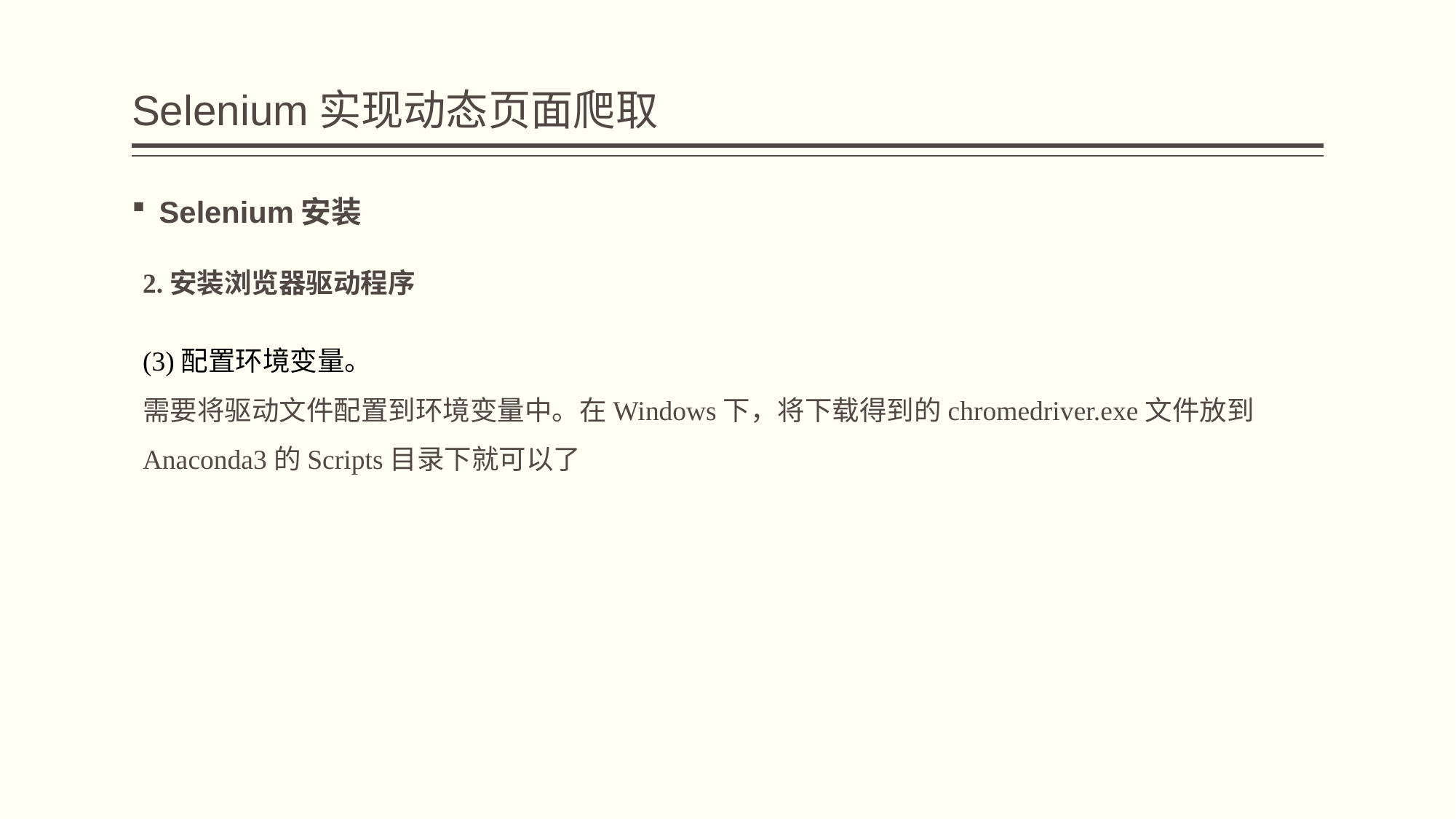

# Selenium实现动态页面爬取
Selenium安装
2.安装浏览器驱动程序
(3)配置环境变量。
需要将驱动文件配置到环境变量中。在Windows下，将下载得到的chromedriver.exe文件放到Anaconda3的Scripts目录下就可以了